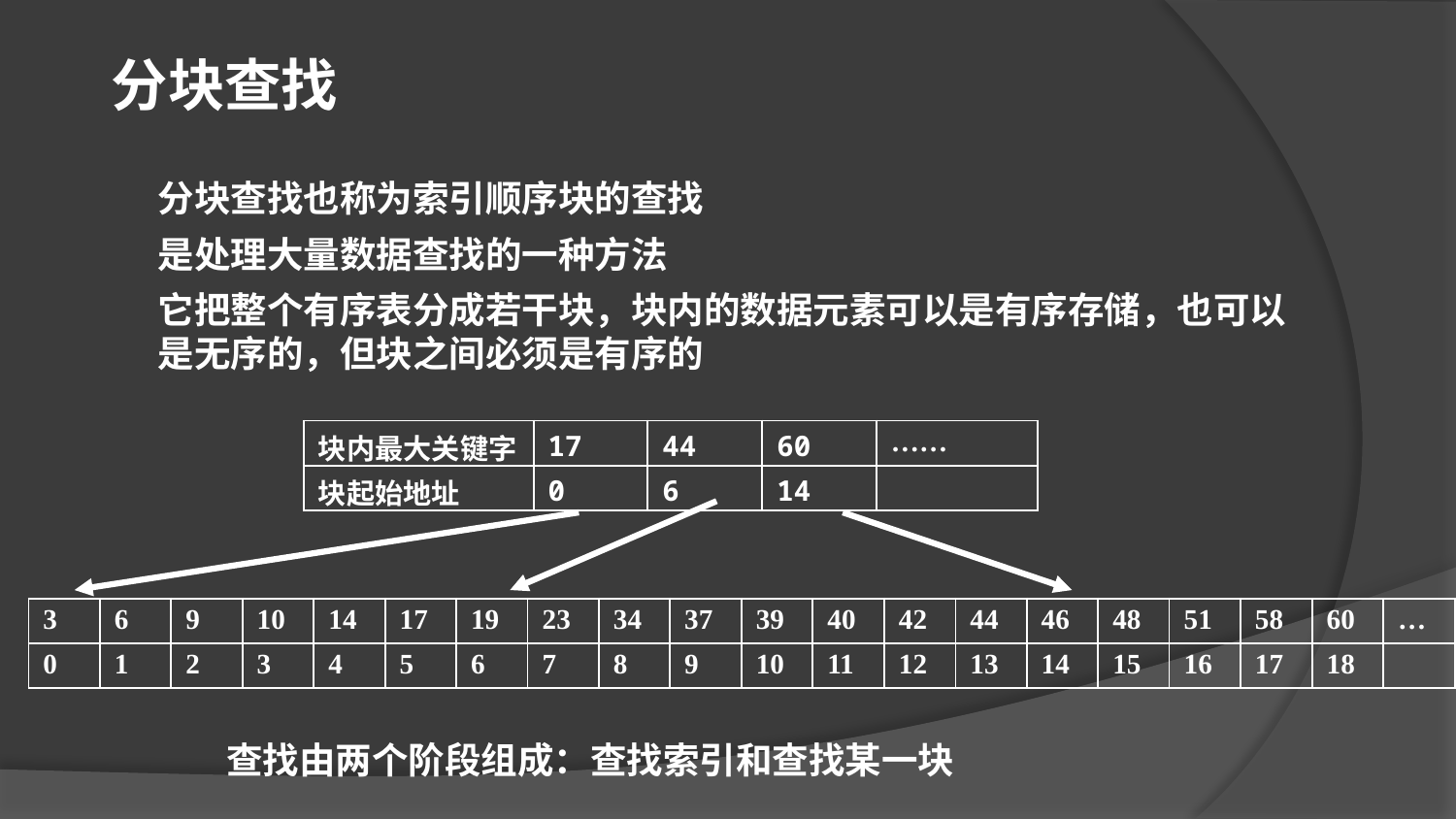

分块查找
分块查找也称为索引顺序块的查找
是处理大量数据查找的一种方法
它把整个有序表分成若干块，块内的数据元素可以是有序存储，也可以是无序的，但块之间必须是有序的
| 块内最大关键字 | 17 | 44 | 60 | …… |
| --- | --- | --- | --- | --- |
| 块起始地址 | 0 | 6 | 14 |  |

| 3 | 6 | 9 | 10 | 14 | 17 | 19 | 23 | 34 | 37 | 39 | 40 | 42 | 44 | 46 | 48 | 51 | 58 | 60 | … |
| --- | --- | --- | --- | --- | --- | --- | --- | --- | --- | --- | --- | --- | --- | --- | --- | --- | --- | --- | --- |
| 0 | 1 | 2 | 3 | 4 | 5 | 6 | 7 | 8 | 9 | 10 | 11 | 12 | 13 | 14 | 15 | 16 | 17 | 18 |  |
查找由两个阶段组成：查找索引和查找某一块